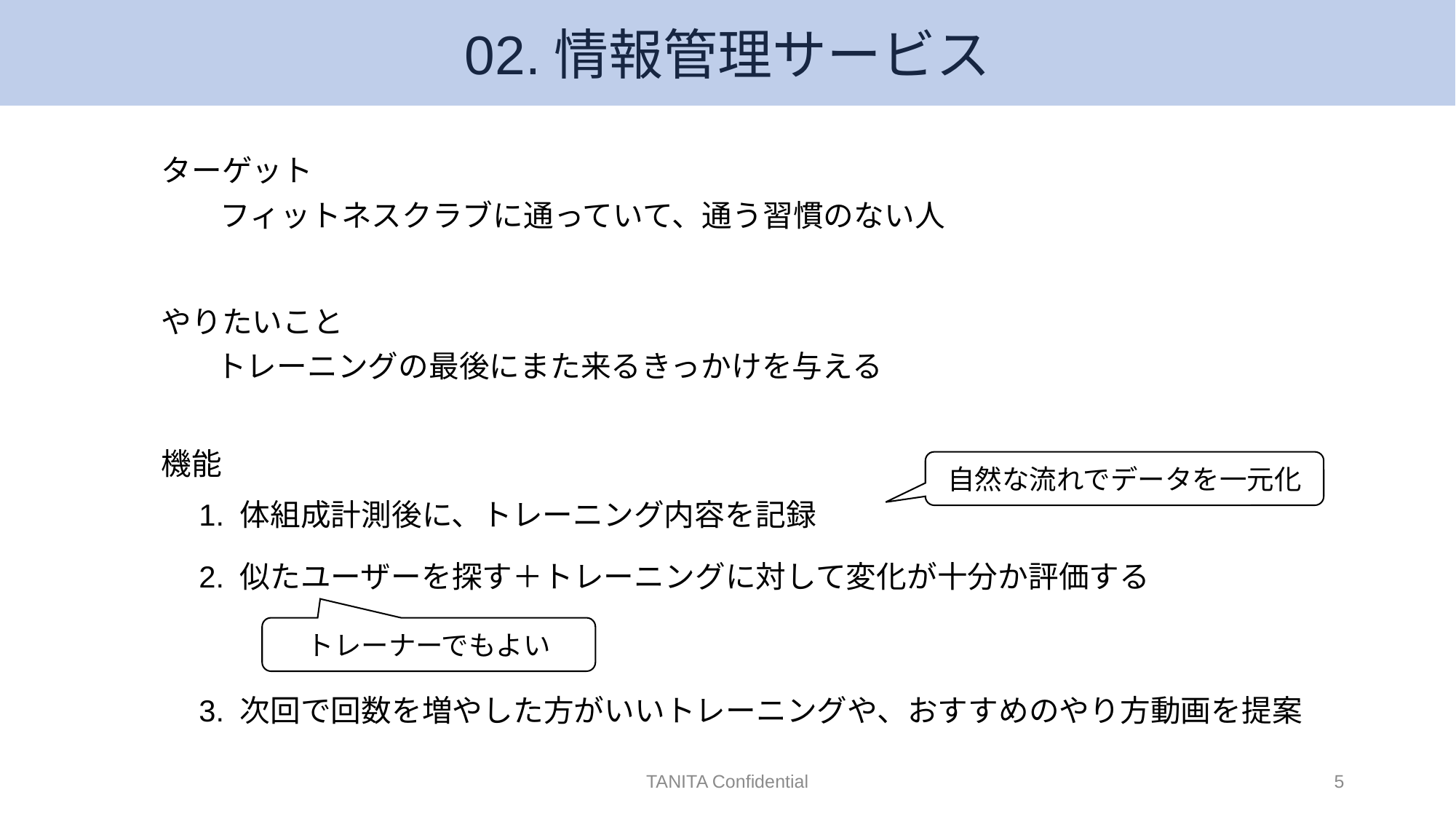

# 02.情報管理サービス
ターゲット
フィットネスクラブに通っていて、通う習慣のない人
やりたいこと
トレーニングの最後にまた来るきっかけを与える
機能
自然な流れでデータを一元化
1. 体組成計測後に、トレーニング内容を記録
2. 似たユーザーを探す＋トレーニングに対して変化が十分か評価する
トレーナーでもよい
3. 次回で回数を増やした方がいいトレーニングや、おすすめのやり方動画を提案
TANITA Confidential
5